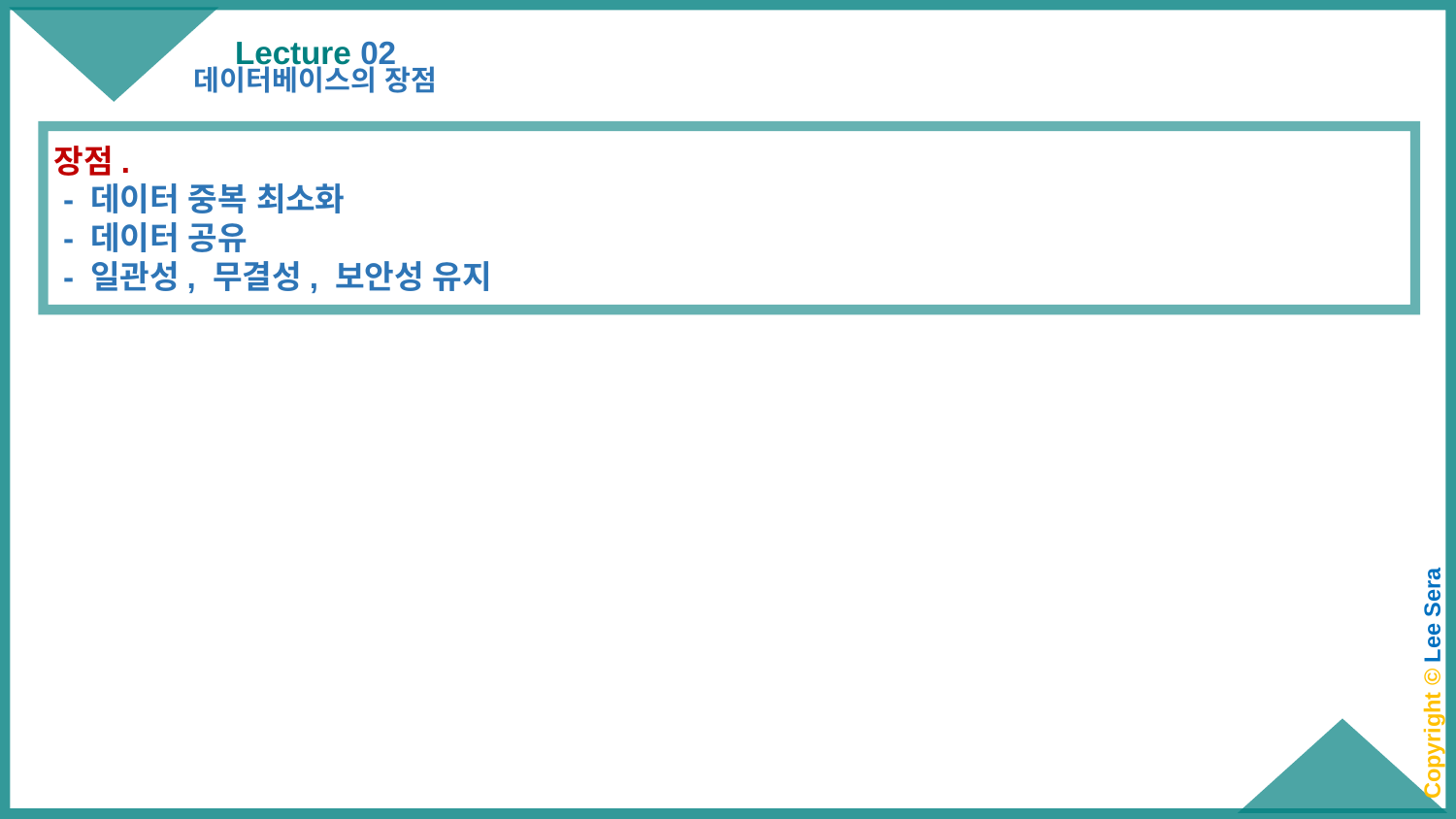

# Lecture 02
데이터베이스의 장점
장점.
 - 데이터 중복 최소화
 - 데이터 공유
 - 일관성, 무결성, 보안성 유지
Copyright © Lee Sera